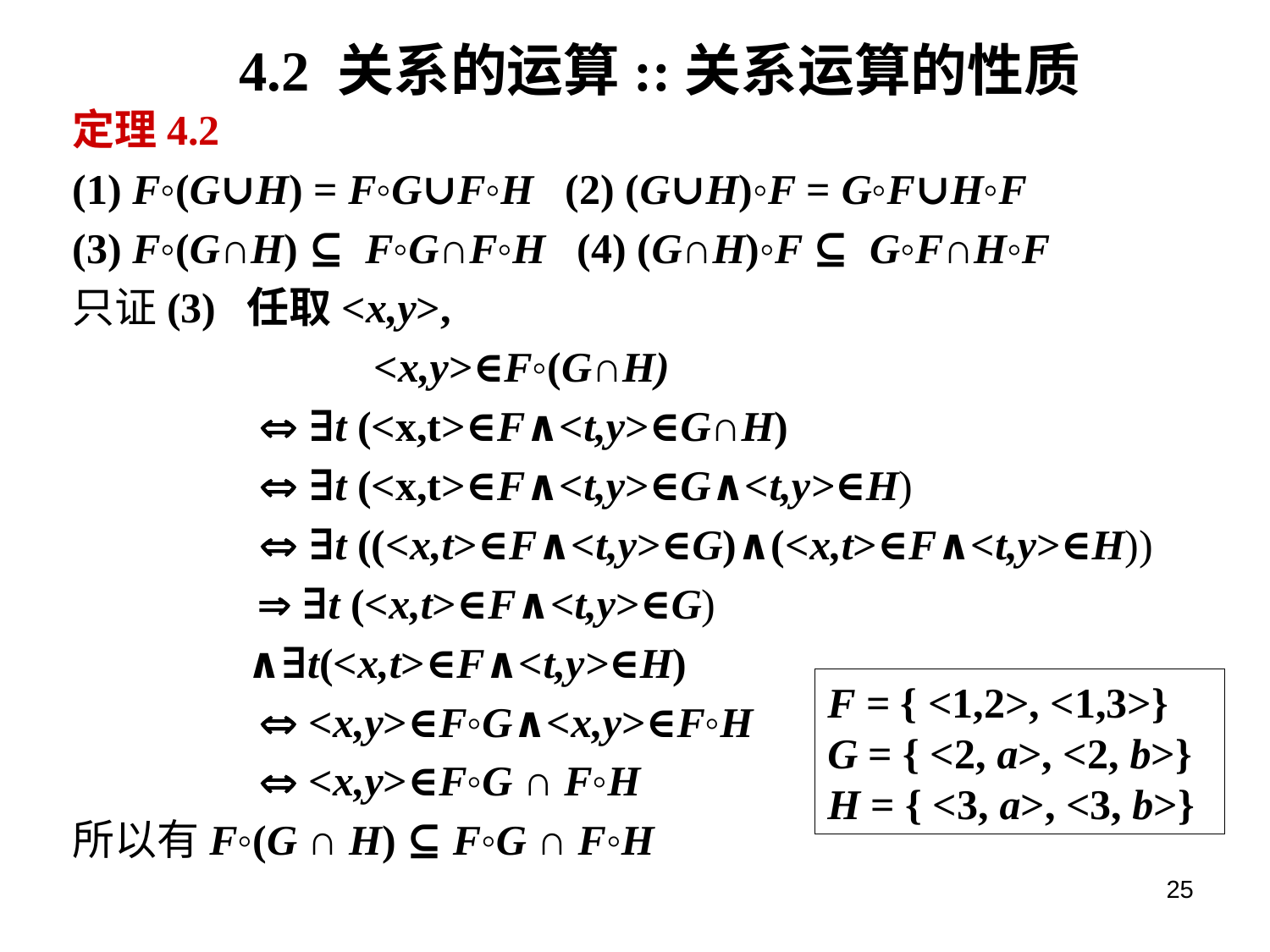

# 4.2 关系的运算::关系运算的性质
定理4.2
(1) F◦(G∪H) = F◦G∪F◦H   (2) (G∪H)◦F = G◦F∪H◦F
(3) F◦(G∩H) ⊆  F◦G∩F◦H   (4) (G∩H)◦F ⊆  G◦F∩H◦F
只证(3) 	任取<x,y>,
			<x,y>∈F◦(G∩H)
		 ⇔ ∃t (<x,t>∈F∧<t,y>∈G∩H)
		 ⇔ ∃t (<x,t>∈F∧<t,y>∈G∧<t,y>∈H)
		 ⇔ ∃t ((<x,t>∈F∧<t,y>∈G)∧(<x,t>∈F∧<t,y>∈H))
		 ⇒ ∃t (<x,t>∈F∧<t,y>∈G)
	            ∧∃t(<x,t>∈F∧<t,y>∈H)
		 ⇔ <x,y>∈F◦G∧<x,y>∈F◦H
		 ⇔ <x,y>∈F◦G ∩ F◦H
所以有F◦(G ∩ H) ⊆ F◦G ∩ F◦H
F = { <1,2>, <1,3>}
G = { <2, a>, <2, b>}
H = { <3, a>, <3, b>}
25